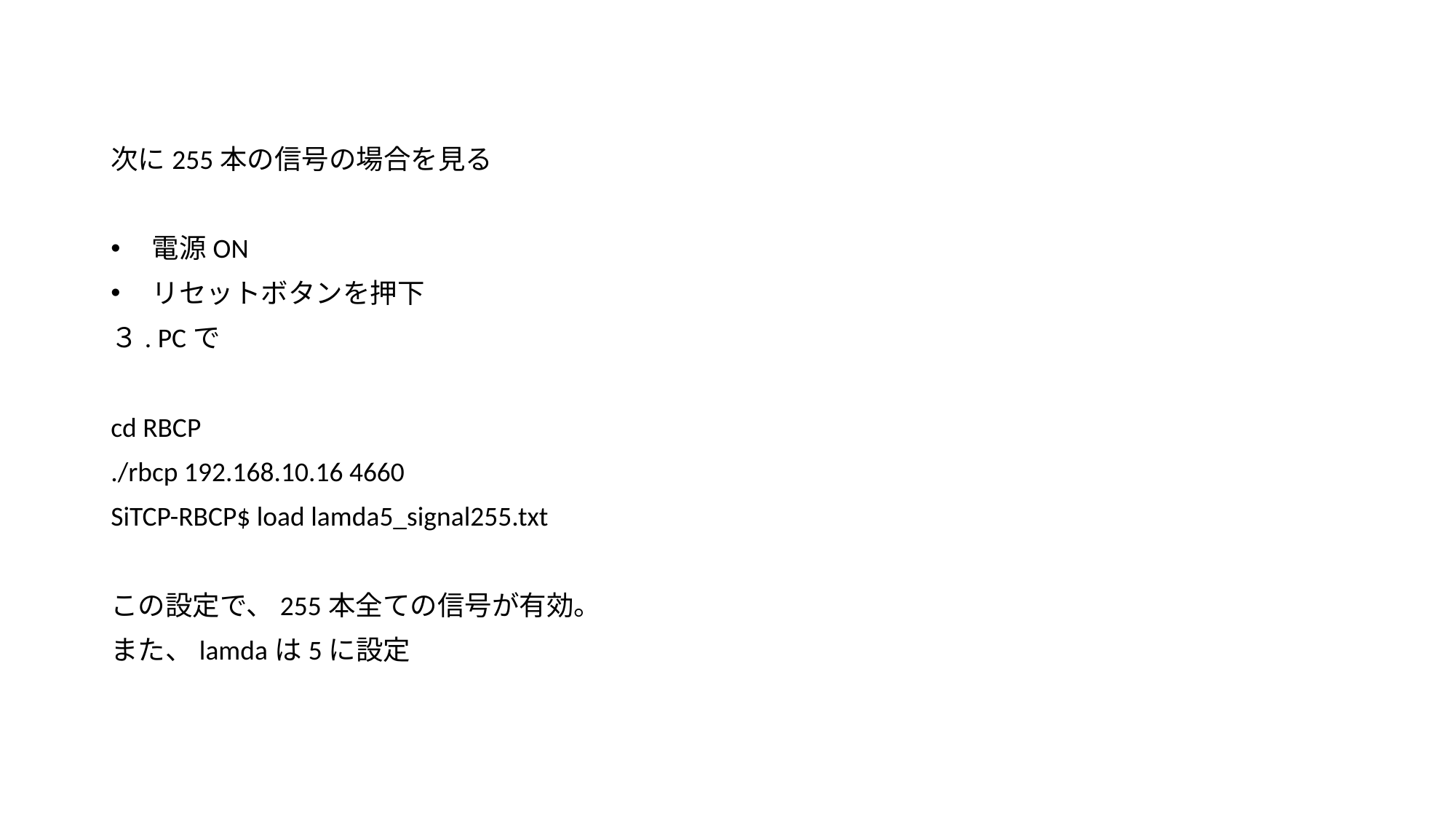

#
次に255本の信号の場合を見る

電源ON
リセットボタンを押下
３. PCで

cd RBCP
./rbcp 192.168.10.16 4660
SiTCP-RBCP$ load lamda5_signal255.txt

この設定で、255本全ての信号が有効。
また、lamdaは5に設定